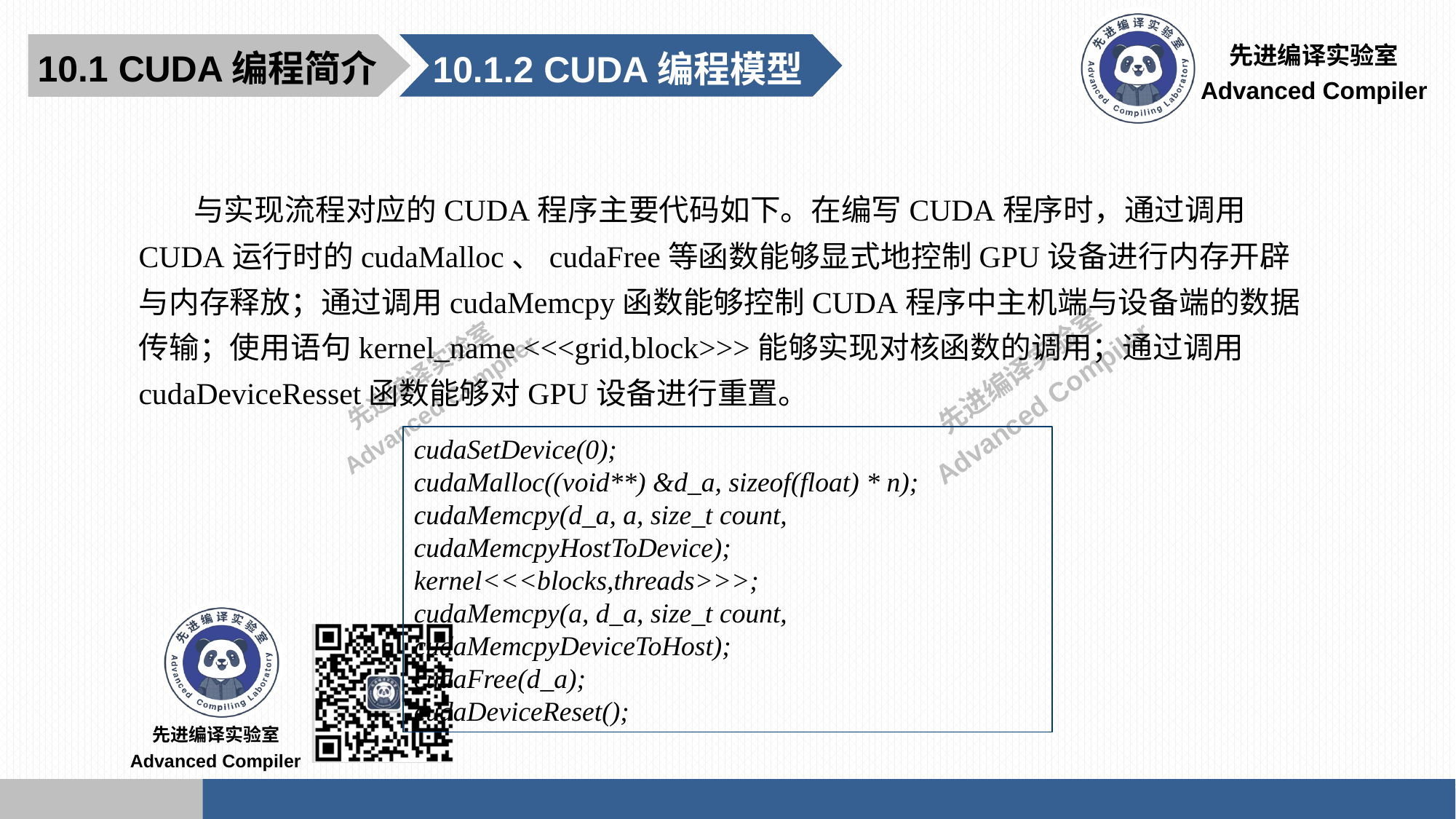

10.1 CUDA编程简介
10.1.2 CUDA编程模型

      与实现流程对应的CUDA程序主要代码如下。在编写CUDA程序时，通过调用CUDA运行时的cudaMalloc、cudaFree等函数能够显式地控制GPU设备进行内存开辟与内存释放；通过调用cudaMemcpy函数能够控制CUDA程序中主机端与设备端的数据传输；使用语句kernel_name <<<grid,block>>>能够实现对核函数的调用；通过调用cudaDeviceResset函数能够对GPU设备进行重置。
cudaSetDevice(0);
cudaMalloc((void**) &d_a, sizeof(float) * n);
cudaMemcpy(d_a, a, size_t count, cudaMemcpyHostToDevice);
kernel<<<blocks,threads>>>;
cudaMemcpy(a, d_a, size_t count, cudaMemcpyDeviceToHost);
cudaFree(d_a);
cudaDeviceReset();